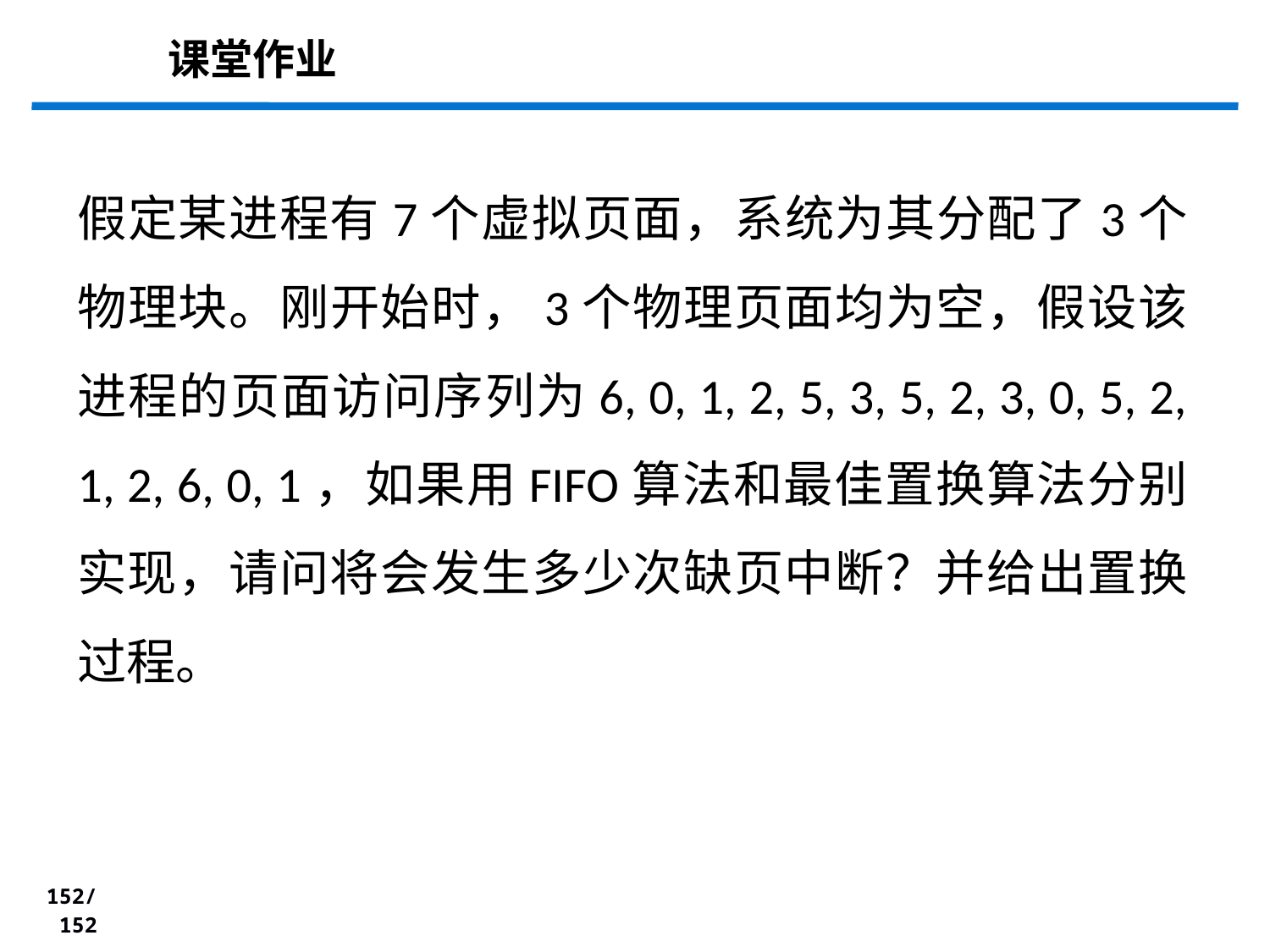

课堂作业
假定某进程有7个虚拟页面，系统为其分配了3个物理块。刚开始时，3个物理页面均为空，假设该进程的页面访问序列为6, 0, 1, 2, 5, 3, 5, 2, 3, 0, 5, 2, 1, 2, 6, 0, 1，如果用FIFO算法和最佳置换算法分别实现，请问将会发生多少次缺页中断？并给出置换过程。